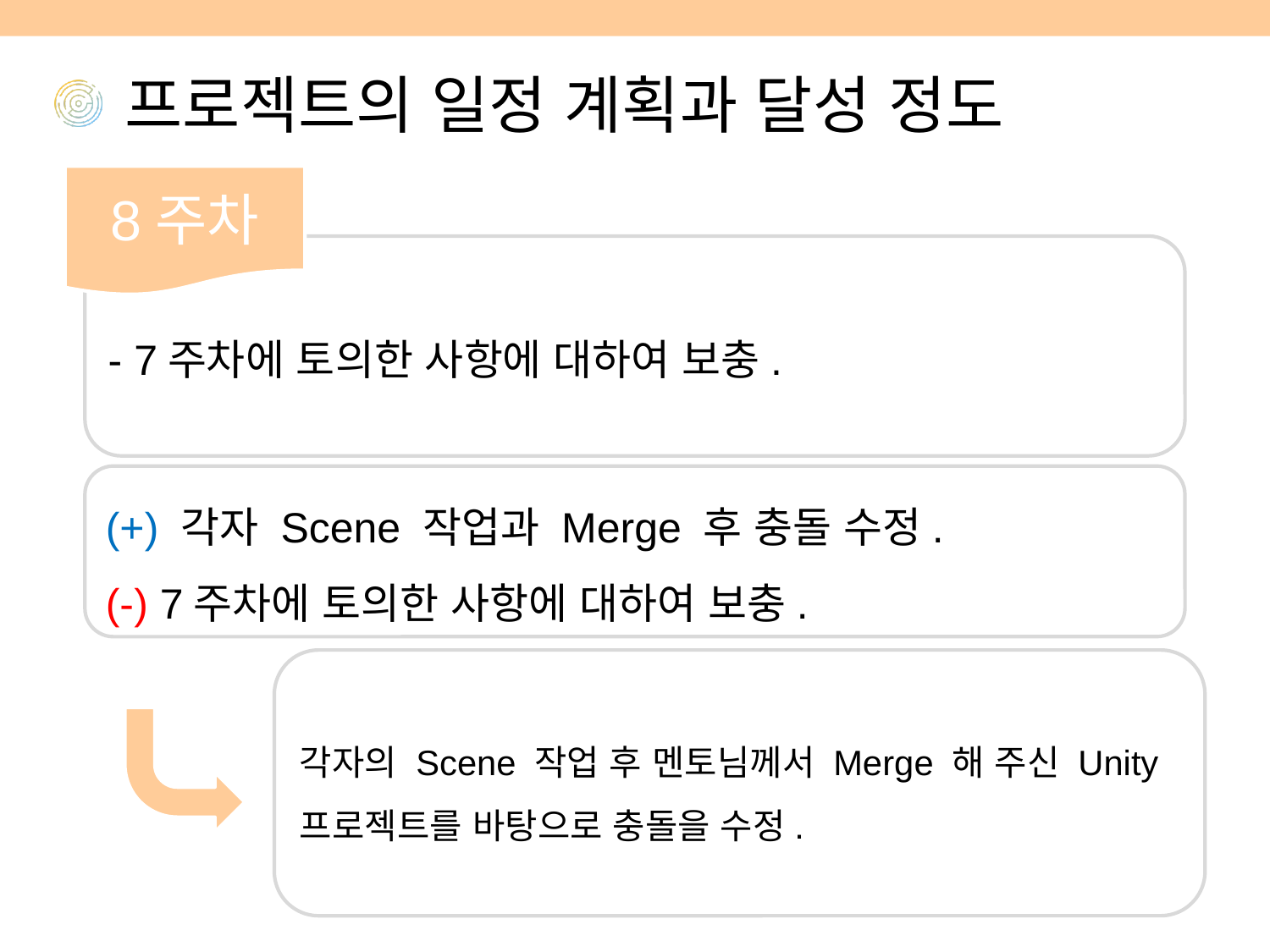

# 프로젝트의 일정 계획과 달성 정도
8주차
- 7주차에 토의한 사항에 대하여 보충.
(+) 각자 Scene 작업과 Merge 후 충돌 수정.
(-) 7주차에 토의한 사항에 대하여 보충.
각자의 Scene 작업 후 멘토님께서 Merge 해 주신 Unity 프로젝트를 바탕으로 충돌을 수정.